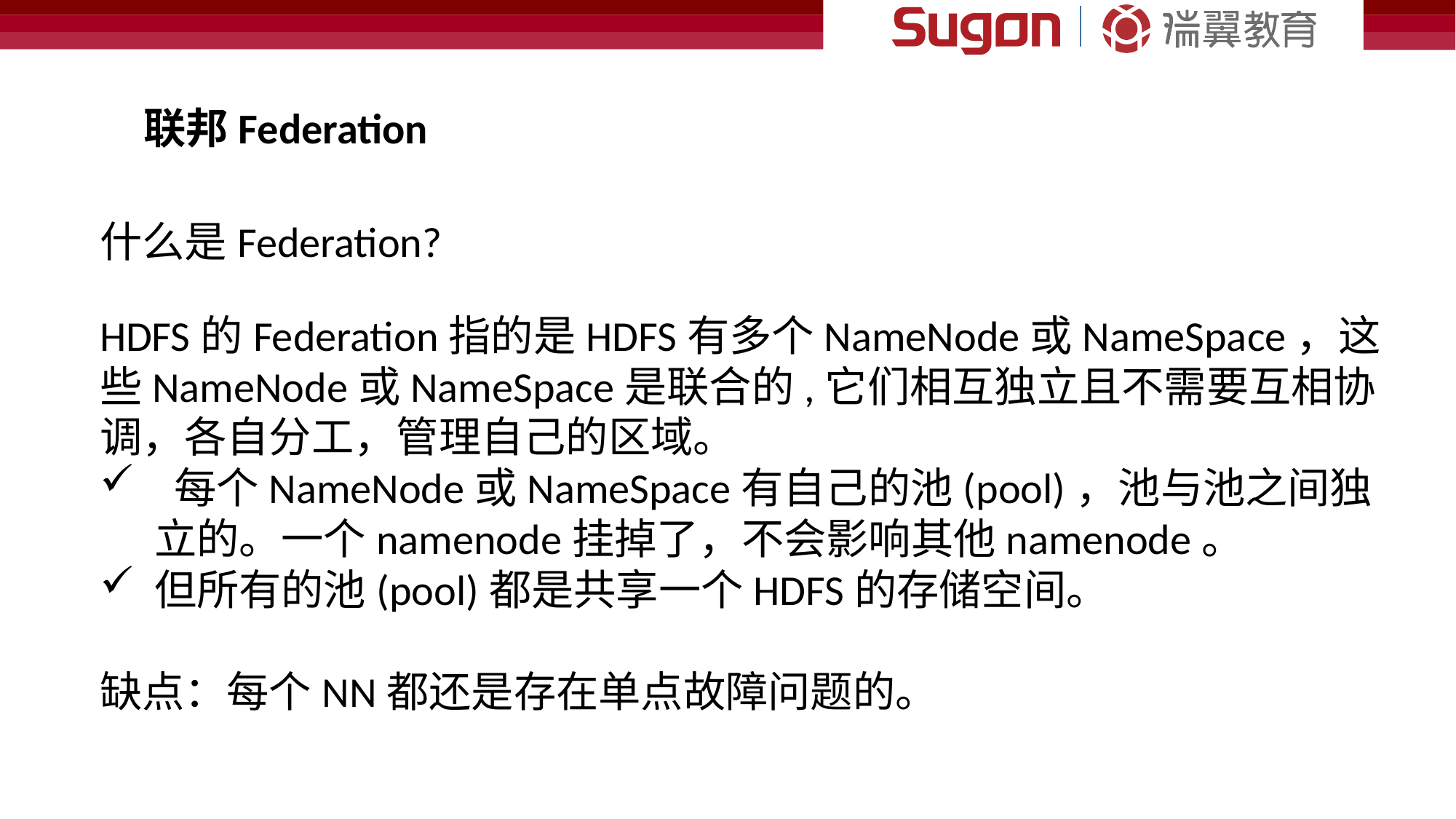

联邦Federation
什么是Federation?
HDFS的Federation指的是HDFS有多个NameNode或NameSpace，这些NameNode或NameSpace是联合的,它们相互独立且不需要互相协调，各自分工，管理自己的区域。
 每个NameNode或NameSpace有自己的池(pool)，池与池之间独立的。一个namenode挂掉了，不会影响其他namenode。
但所有的池(pool)都是共享一个HDFS的存储空间。

缺点：每个NN都还是存在单点故障问题的。